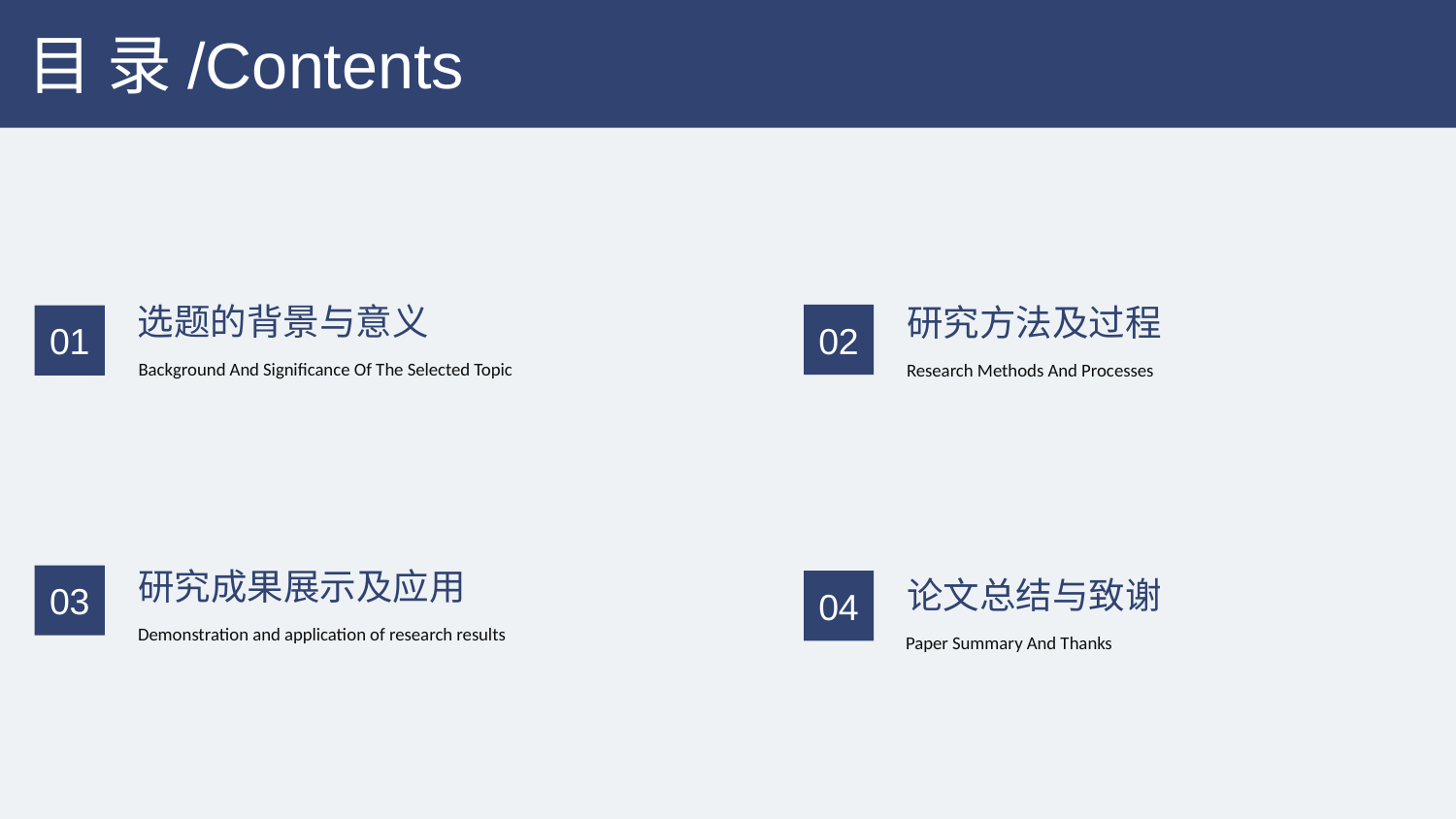

目 录/Contents
选题的背景与意义
研究方法及过程
02
01
Background And Significance Of The Selected Topic
Research Methods And Processes
研究成果展示及应用
03
论文总结与致谢
04
Demonstration and application of research results
Paper Summary And Thanks